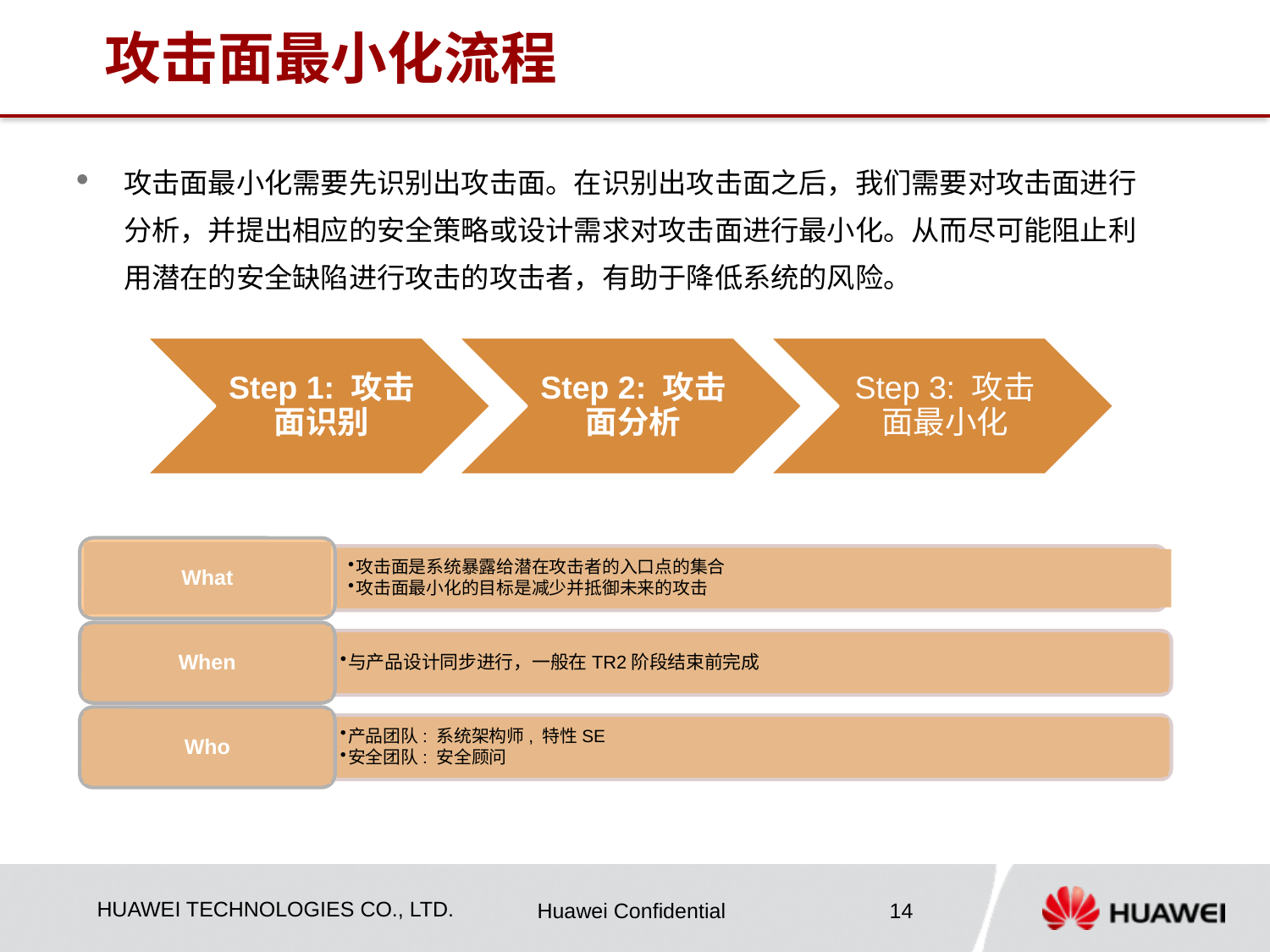

# 攻击面最小化流程
攻击面最小化需要先识别出攻击面。在识别出攻击面之后，我们需要对攻击面进行分析，并提出相应的安全策略或设计需求对攻击面进行最小化。从而尽可能阻止利用潜在的安全缺陷进行攻击的攻击者，有助于降低系统的风险。

Step 1: 攻击面识别
Step 2: 攻击面分析
Step 3: 攻击面最小化

What

攻击面是系统暴露给潜在攻击者的入口点的集合
攻击面最小化的目标是减少并抵御未来的攻击

When

与产品设计同步进行，一般在TR2阶段结束前完成

Who

产品团队: 系统架构师, 特性SE
安全团队: 安全顾问